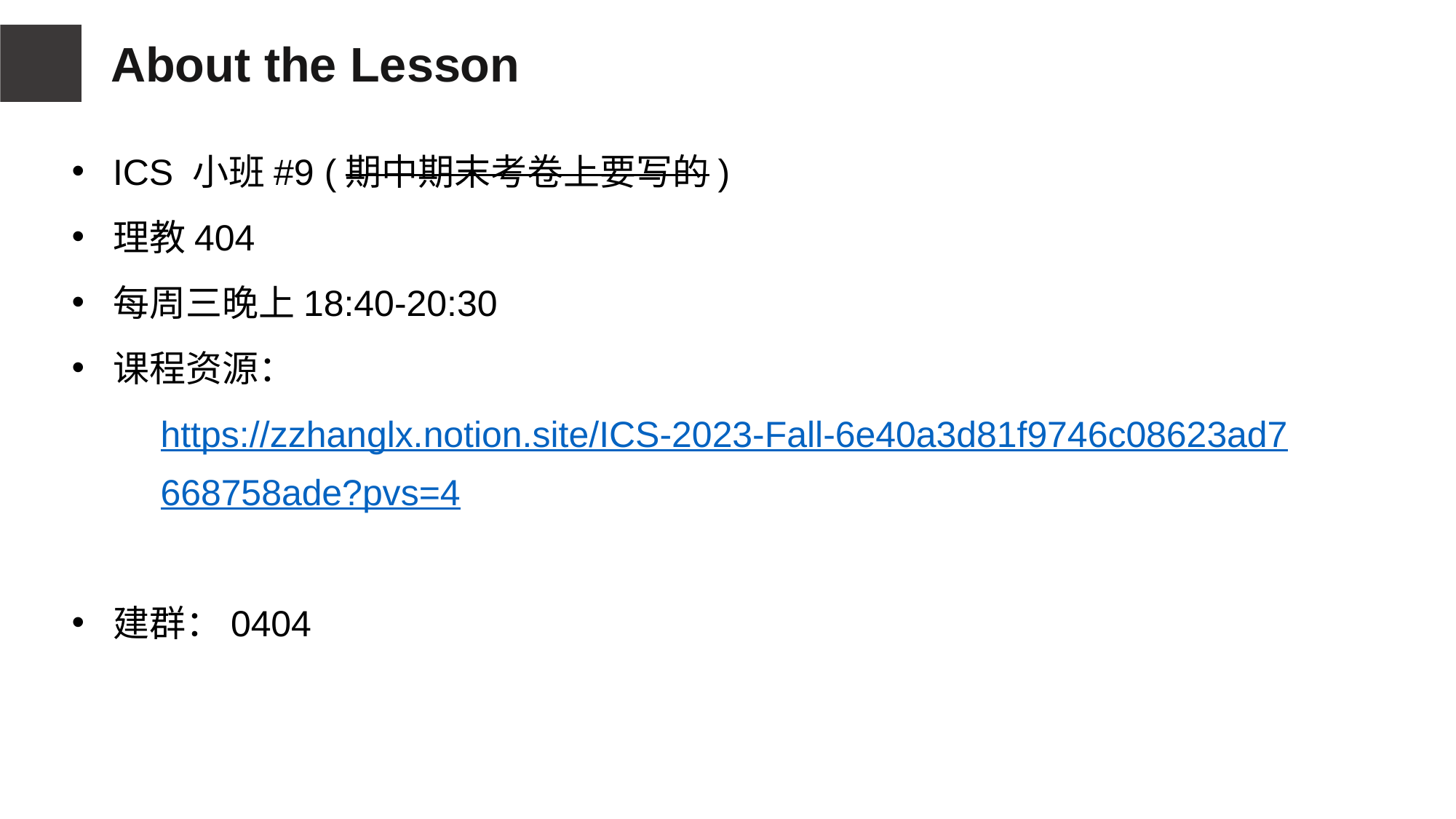

About the Lesson
ICS 小班#9 (期中期末考卷上要写的)
理教404
每周三晚上18:40-20:30
课程资源：
https://zzhanglx.notion.site/ICS-2023-Fall-6e40a3d81f9746c08623ad7668758ade?pvs=4

建群：0404